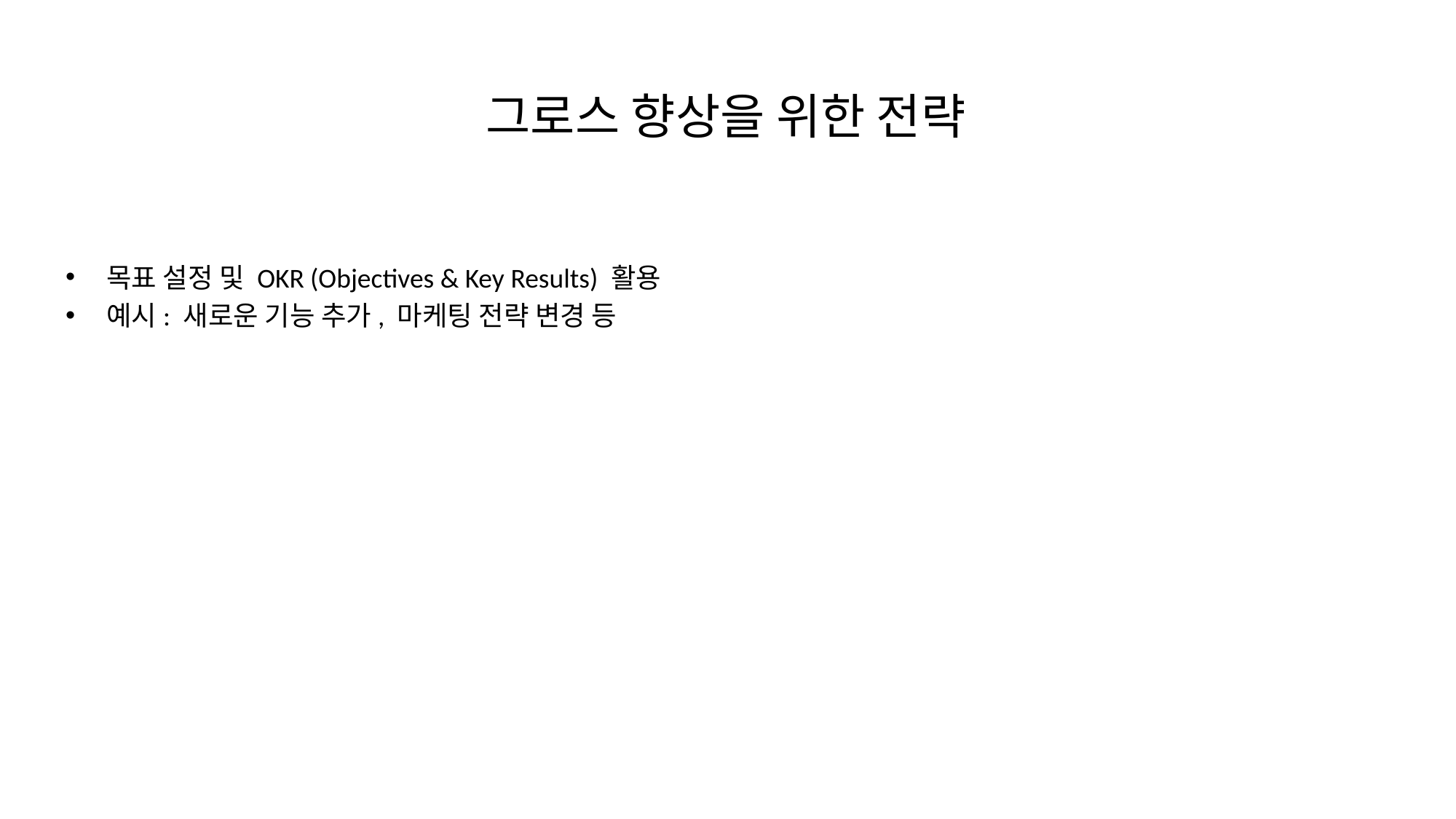

# 그로스 향상을 위한 전략

목표 설정 및 OKR (Objectives & Key Results) 활용
예시: 새로운 기능 추가, 마케팅 전략 변경 등